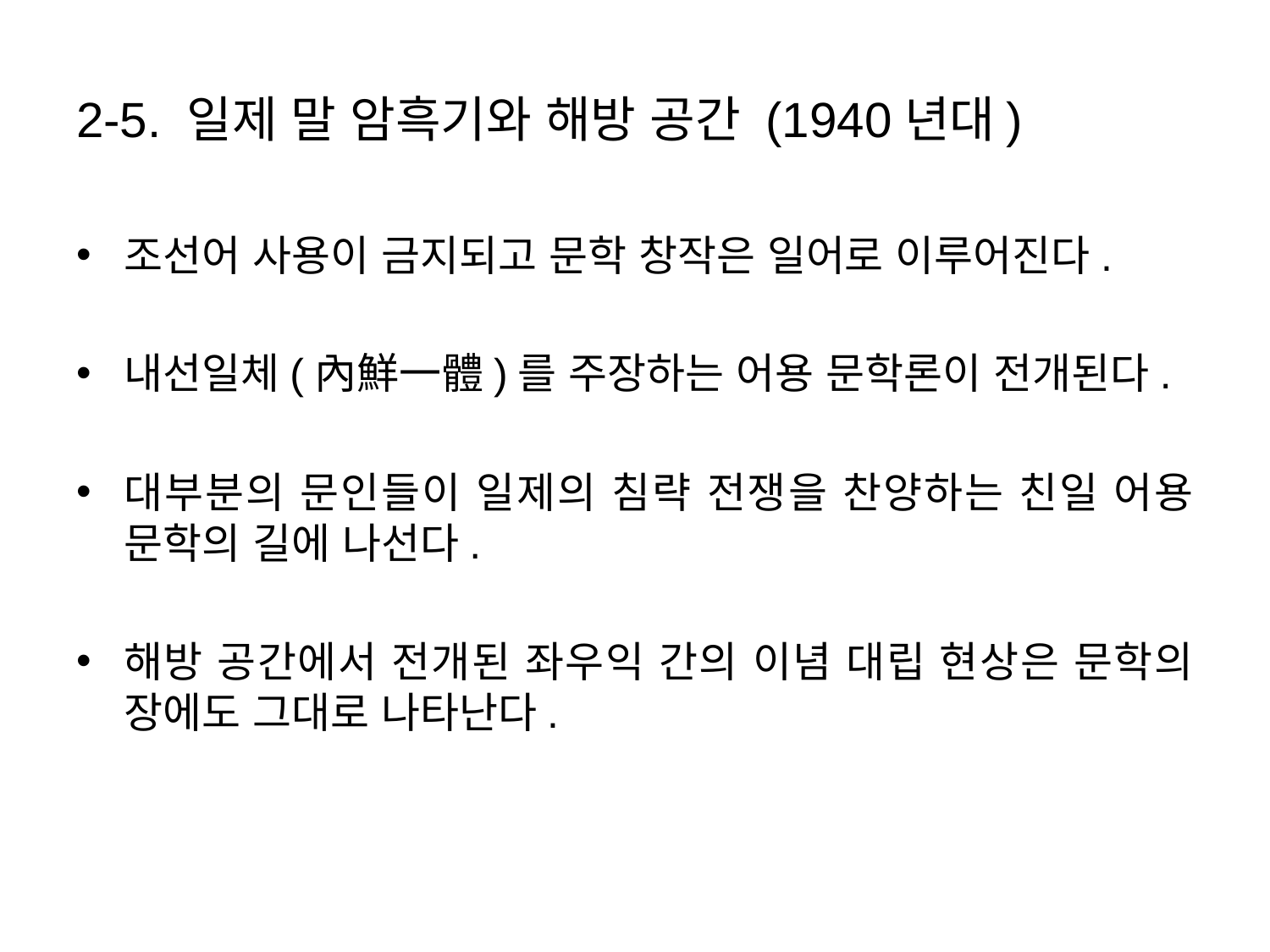

# 2-5. 일제 말 암흑기와 해방 공간 (1940년대)
조선어 사용이 금지되고 문학 창작은 일어로 이루어진다.

내선일체(內鮮一體)를 주장하는 어용 문학론이 전개된다.

대부분의 문인들이 일제의 침략 전쟁을 찬양하는 친일 어용 문학의 길에 나선다.

해방 공간에서 전개된 좌우익 간의 이념 대립 현상은 문학의 장에도 그대로 나타난다.